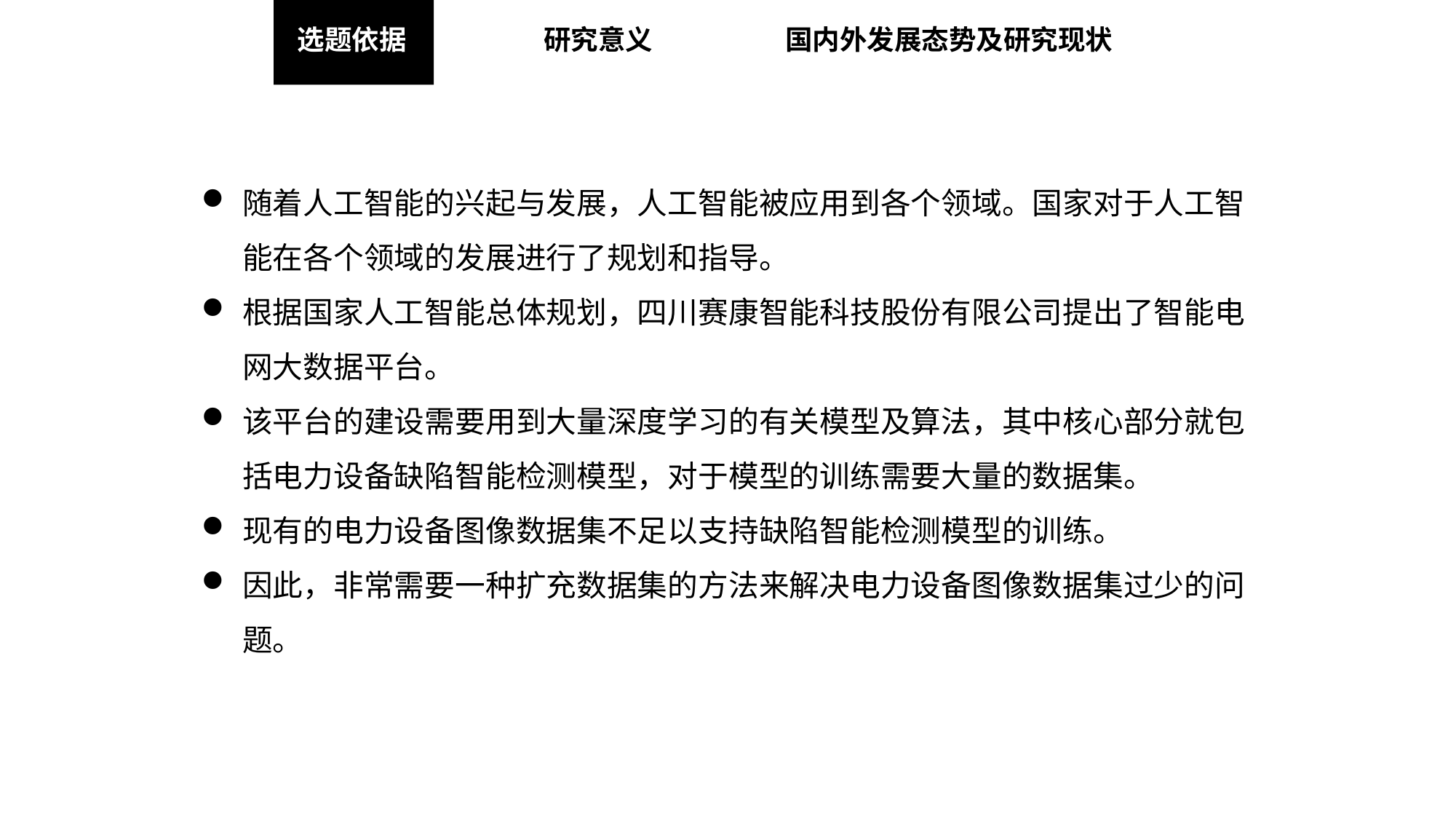

国内外发展态势及研究现状
选题依据
研究意义
随着人工智能的兴起与发展，人工智能被应用到各个领域。国家对于人工智能在各个领域的发展进行了规划和指导。
根据国家人工智能总体规划，四川赛康智能科技股份有限公司提出了智能电网大数据平台。
该平台的建设需要用到大量深度学习的有关模型及算法，其中核心部分就包括电力设备缺陷智能检测模型，对于模型的训练需要大量的数据集。
现有的电力设备图像数据集不足以支持缺陷智能检测模型的训练。
因此，非常需要一种扩充数据集的方法来解决电力设备图像数据集过少的问题。